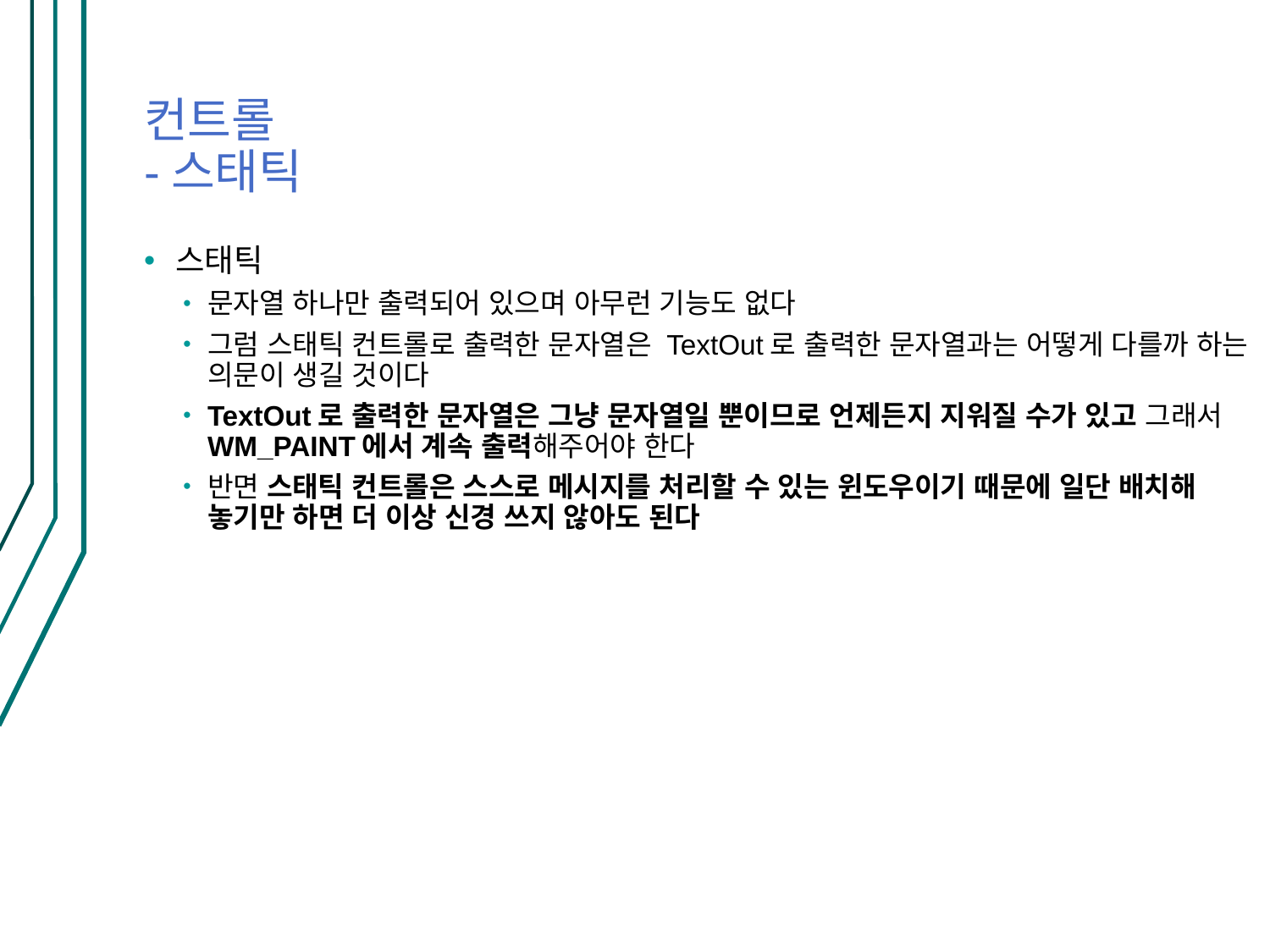

# 컨트롤 -스태틱
스태틱
문자열 하나만 출력되어 있으며 아무런 기능도 없다
그럼 스태틱 컨트롤로 출력한 문자열은 TextOut로 출력한 문자열과는 어떻게 다를까 하는 의문이 생길 것이다
TextOut로 출력한 문자열은 그냥 문자열일 뿐이므로 언제든지 지워질 수가 있고 그래서 WM_PAINT에서 계속 출력해주어야 한다
반면 스태틱 컨트롤은 스스로 메시지를 처리할 수 있는 윈도우이기 때문에 일단 배치해 놓기만 하면 더 이상 신경 쓰지 않아도 된다